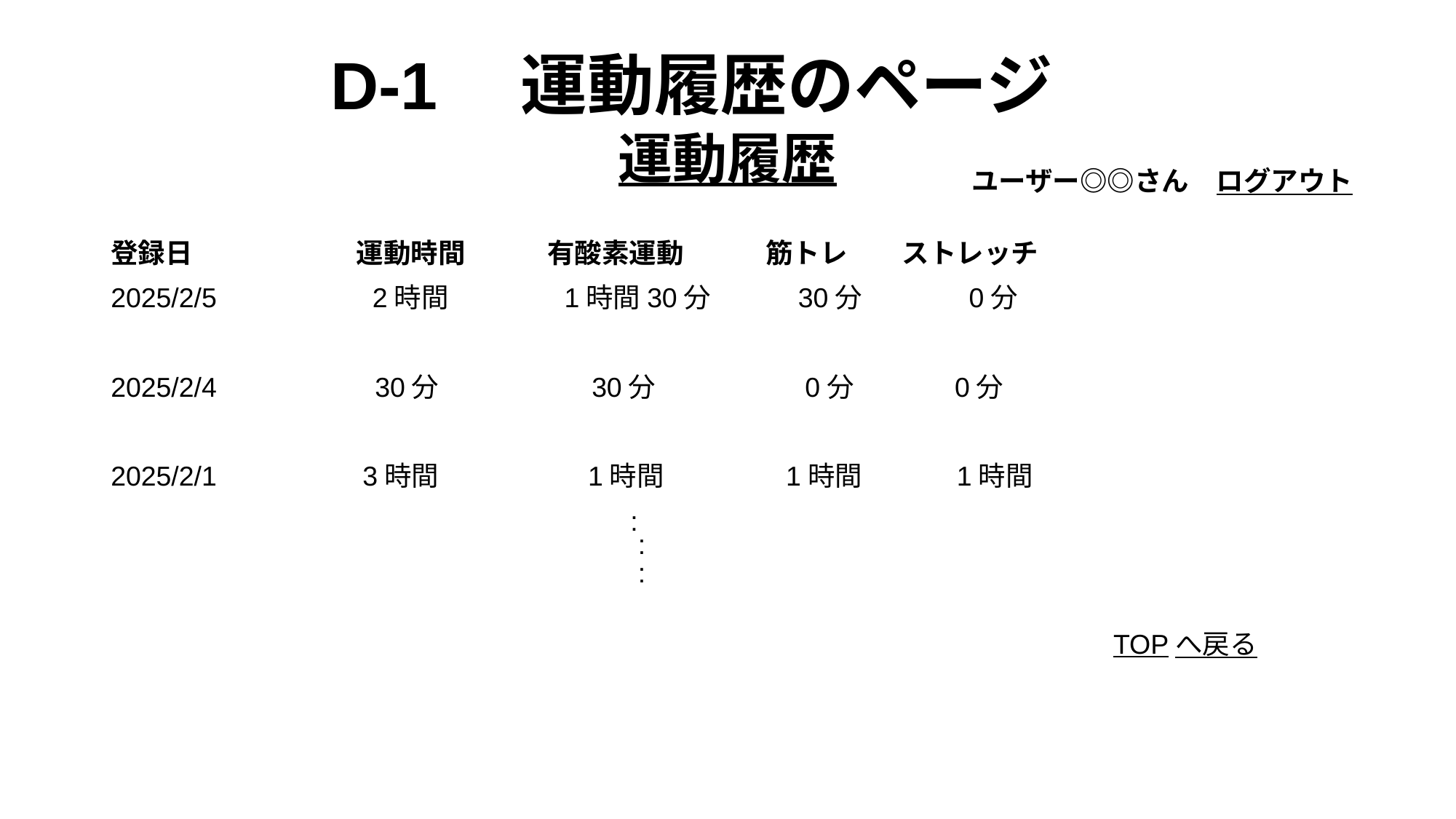

# D-1　運動履歴のページ
運動履歴
ユーザー◎◎さん　ログアウト

登録日　　　　　　運動時間　　　有酸素運動　　　筋トレ　　ストレッチ
2025/2/5　　　　　 2時間　　　　1時間30分             30分　　　   0分

2025/2/4       　    　  30分  　　　 　   30分 　　　　　0分　　 　 0分

2025/2/1       　    　3時間　　　　　 1時間　　　 　1時間　　　 1時間
                                                                    :

:
:
TOPへ戻る